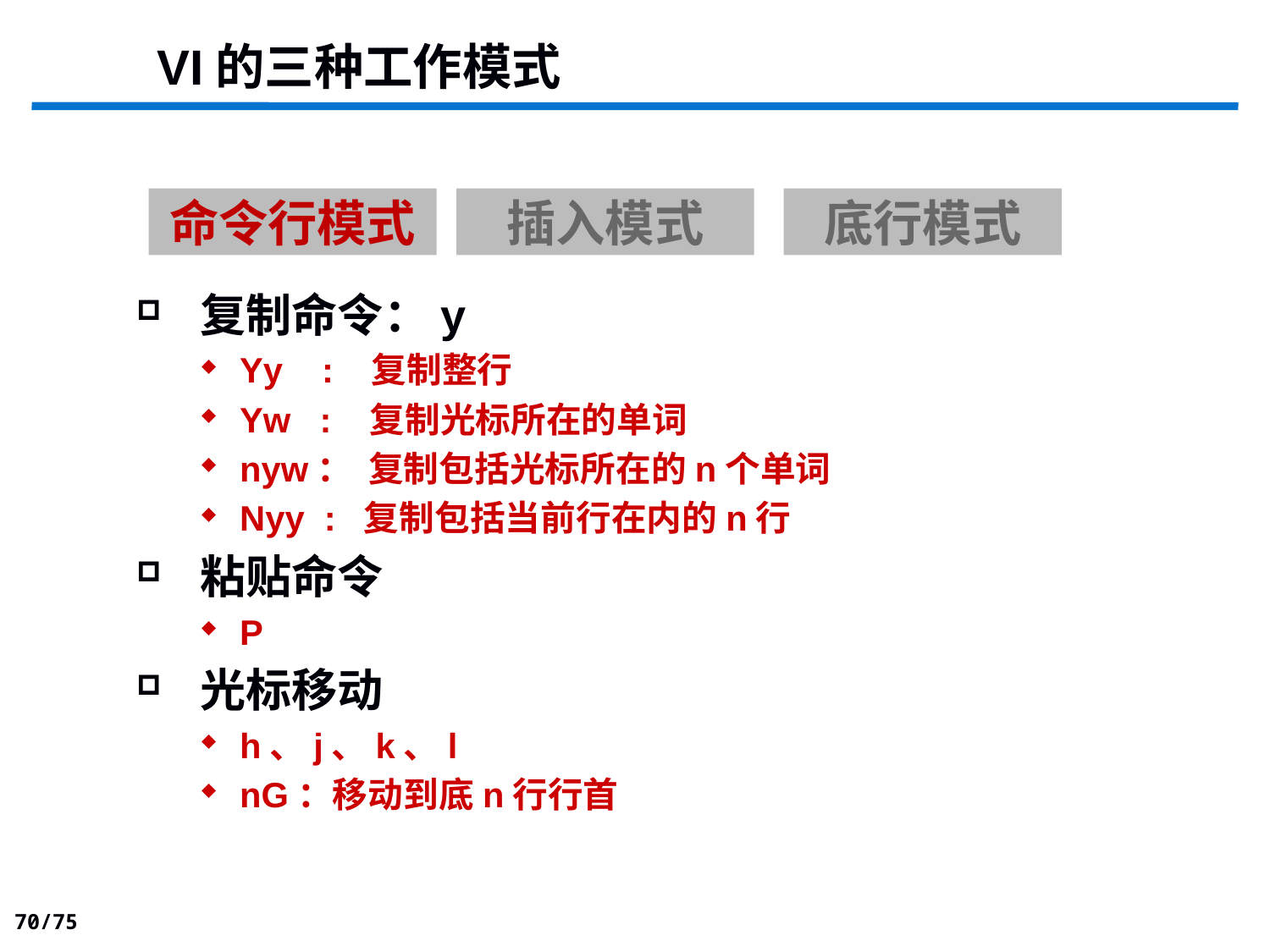

VI的三种工作模式
命令行模式
插入模式
底行模式
复制命令：y
Yy    :   复制整行
Yw   :   复制光标所在的单词
nyw：  复制包括光标所在的n个单词
Nyy  :  复制包括当前行在内的n行
粘贴命令
P
光标移动
h、j、k、l
nG：移动到底n行行首